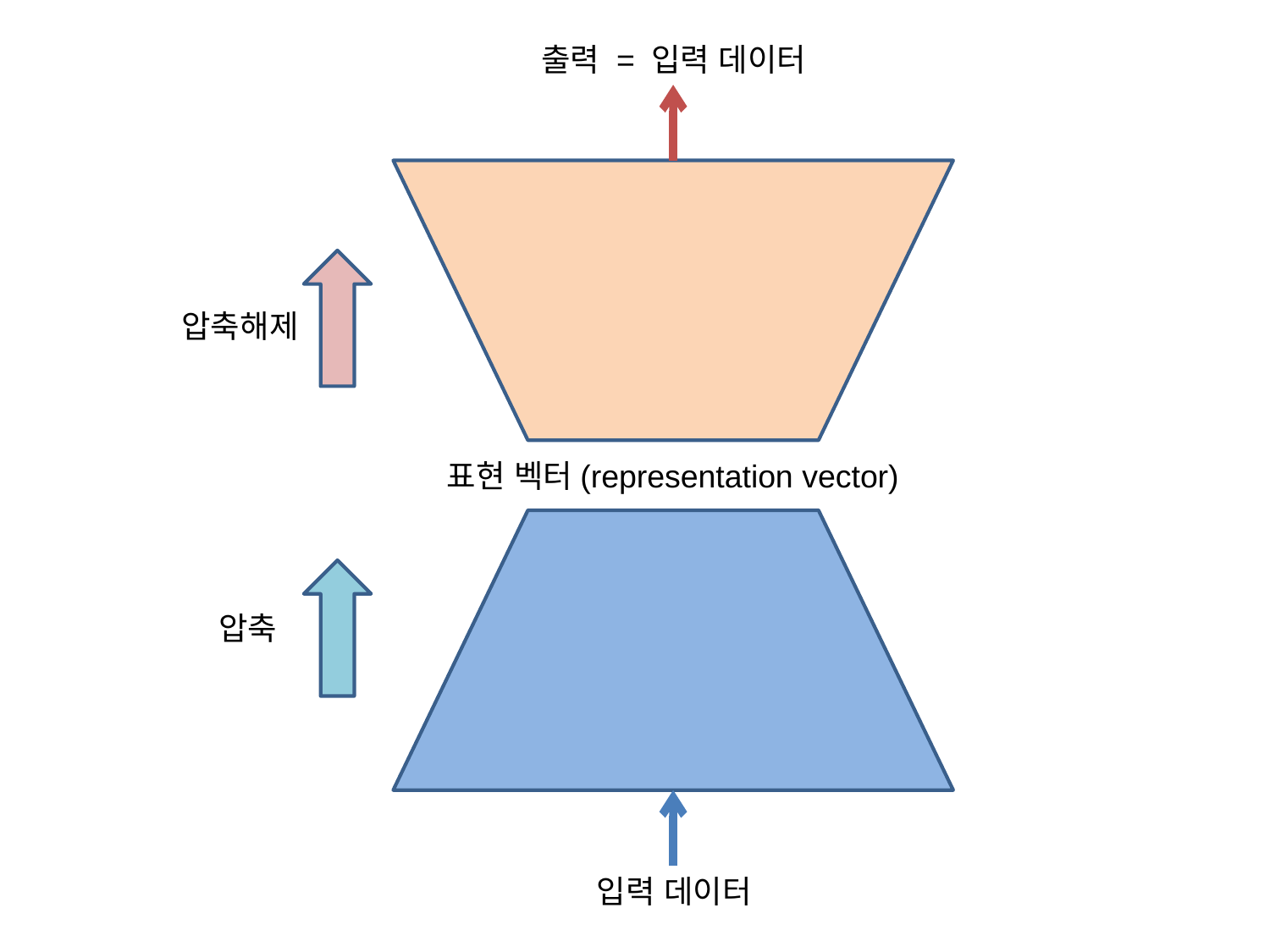

출력 = 입력 데이터

압축해제
표현 벡터(representation vector)

압축
입력 데이터